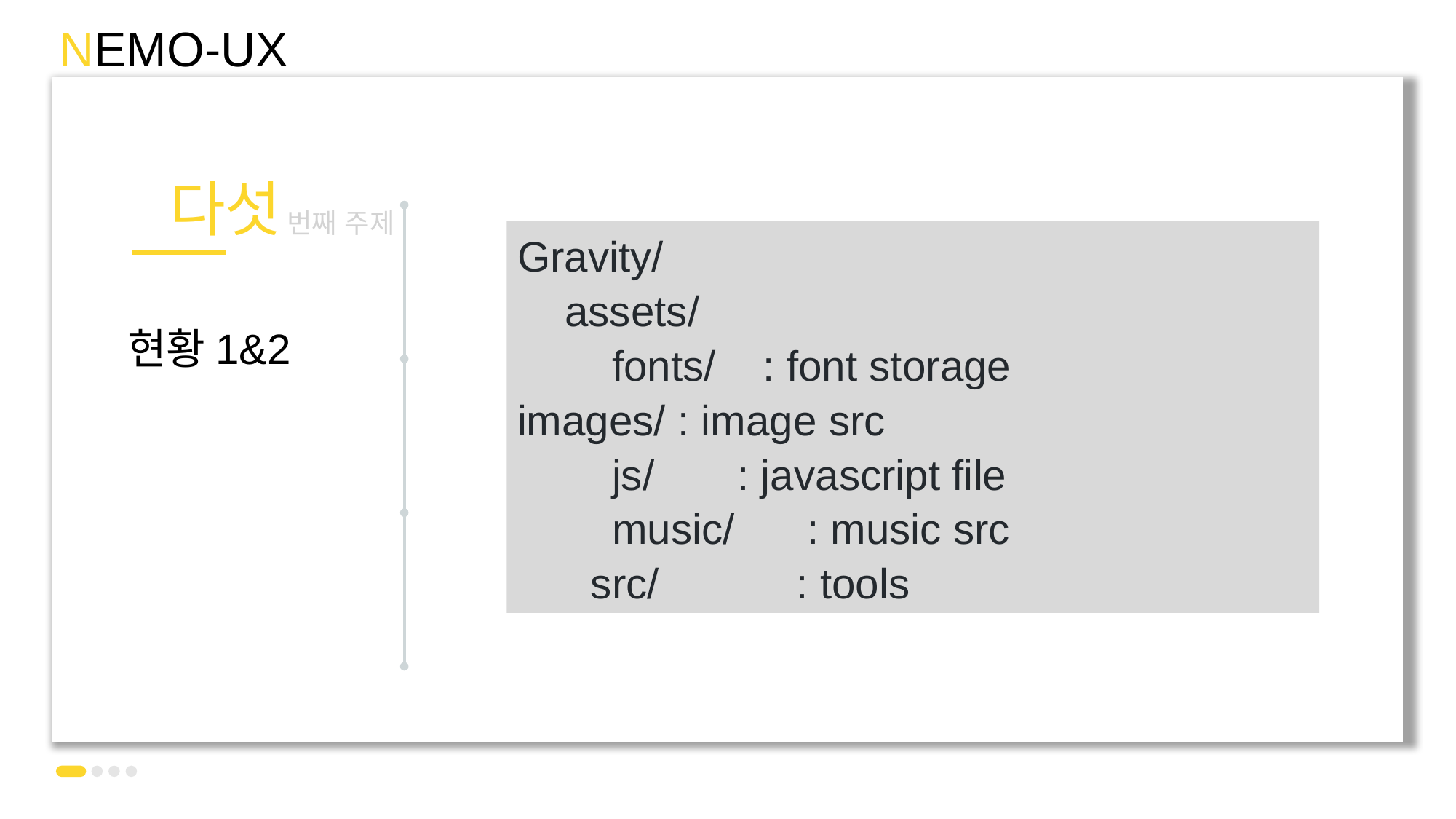

NEMO-UX

다섯
번째 주제

Gravity/
    assets/
        fonts/    : font storage        		  	   images/ : image src
        js/		 : javascript file
        music/	 : music src
	 src/	      : tools
현황1&2